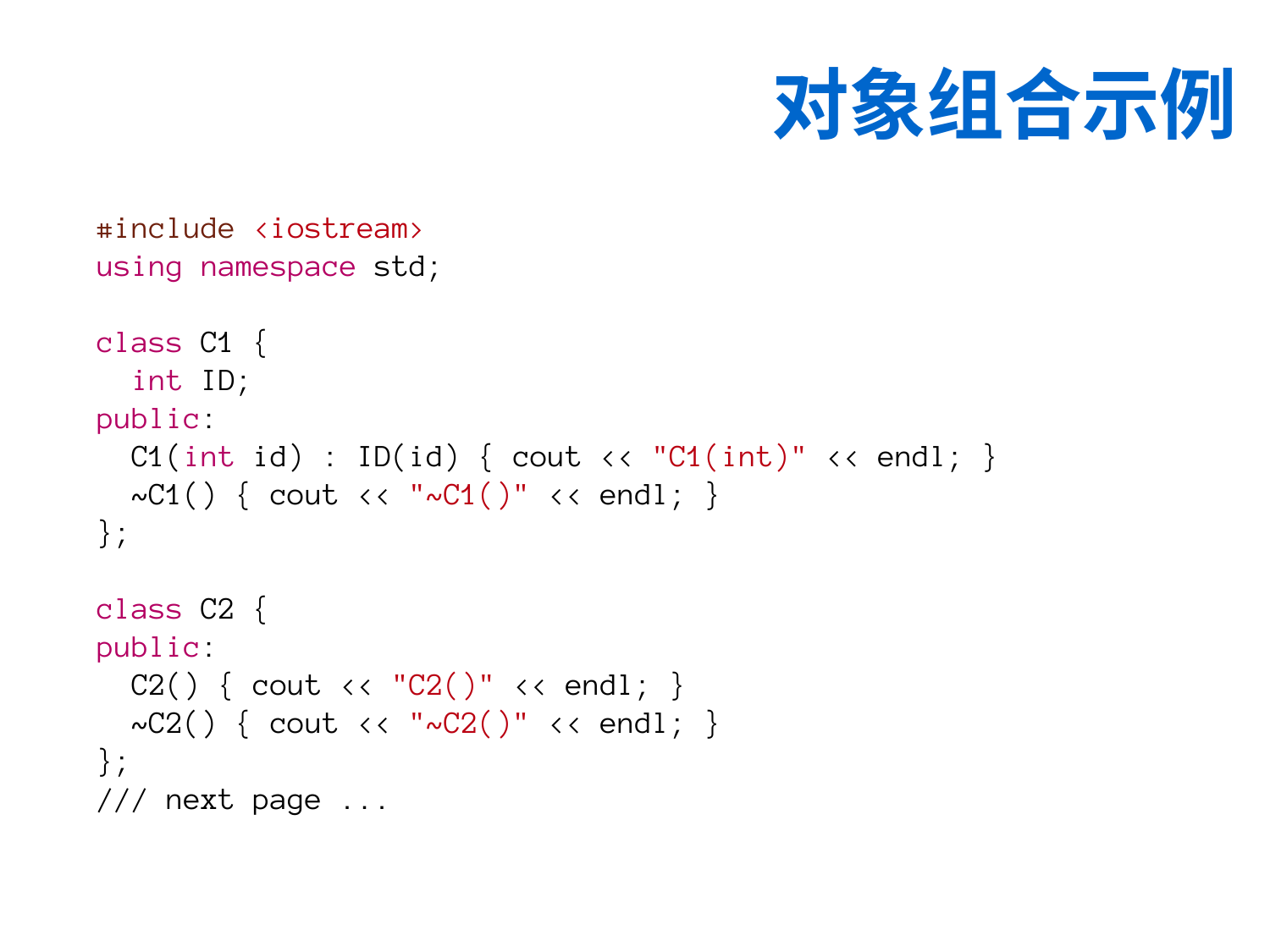

# 对象组合示例
#include <iostream>
using namespace std;

class C1 {
  int ID;
public:
  C1(int id) : ID(id) { cout << "C1(int)" << endl; }
  ~C1() { cout << "~C1()" << endl; }
};

class C2 {
public:
  C2() { cout << "C2()" << endl; }
  ~C2() { cout << "~C2()" << endl; }
};
/// next page ...